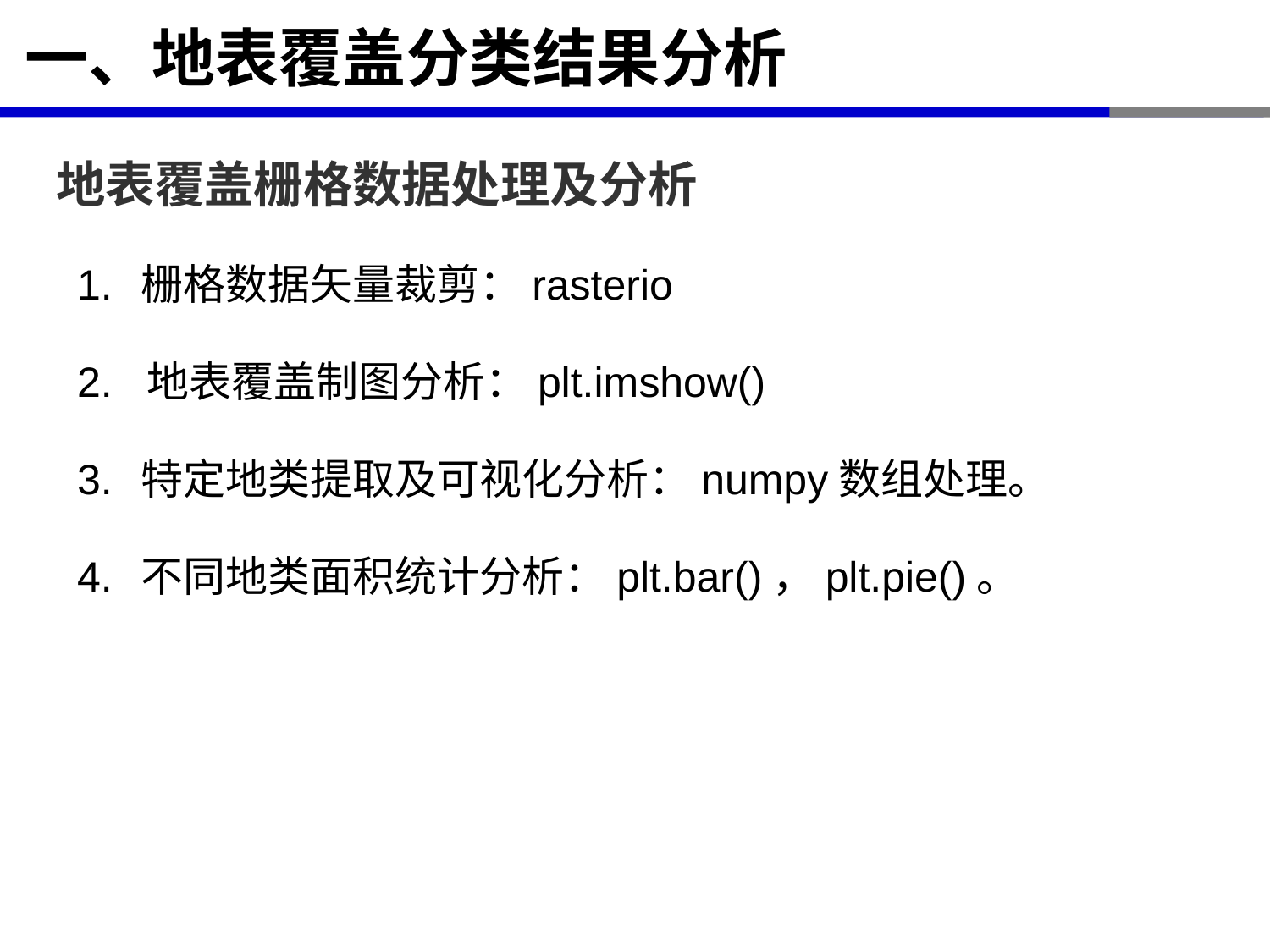

# 一、地表覆盖分类结果分析
地表覆盖栅格数据处理及分析
栅格数据矢量裁剪：rasterio
2.  地表覆盖制图分析：plt.imshow()
特定地类提取及可视化分析：numpy数组处理。
不同地类面积统计分析：plt.bar()，plt.pie()。